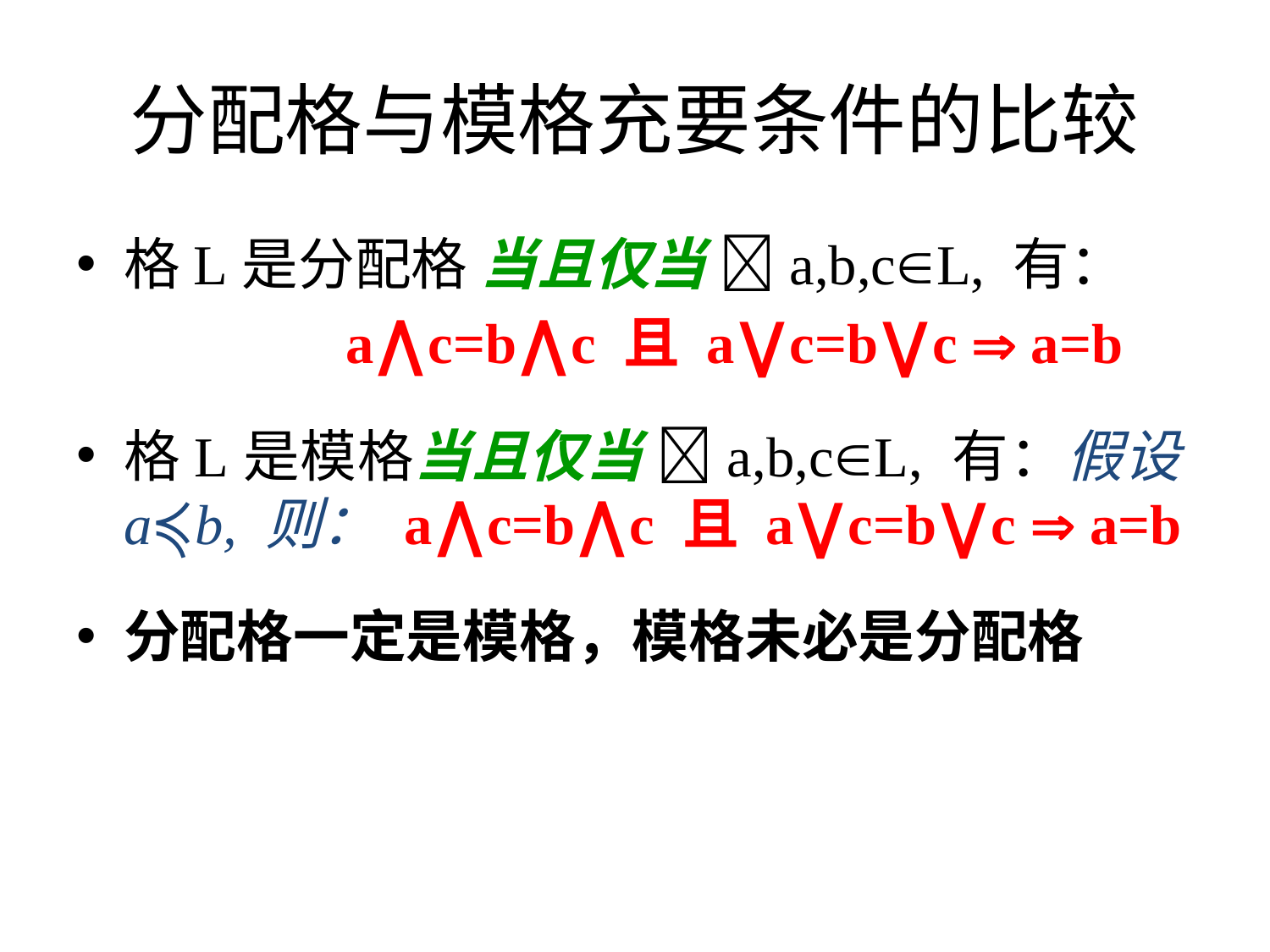

# 分配格与模格充要条件的比较
格L是分配格 当且仅当 ∀a,b,c∈L, 有：
                   a⋀c=b⋀c 且 a⋁c=b⋁c ⇒ a=b
格L是模格当且仅当 ∀a,b,c∈L, 有：假设a≼b, 则： a⋀c=b⋀c 且 a⋁c=b⋁c ⇒ a=b
分配格一定是模格，模格未必是分配格